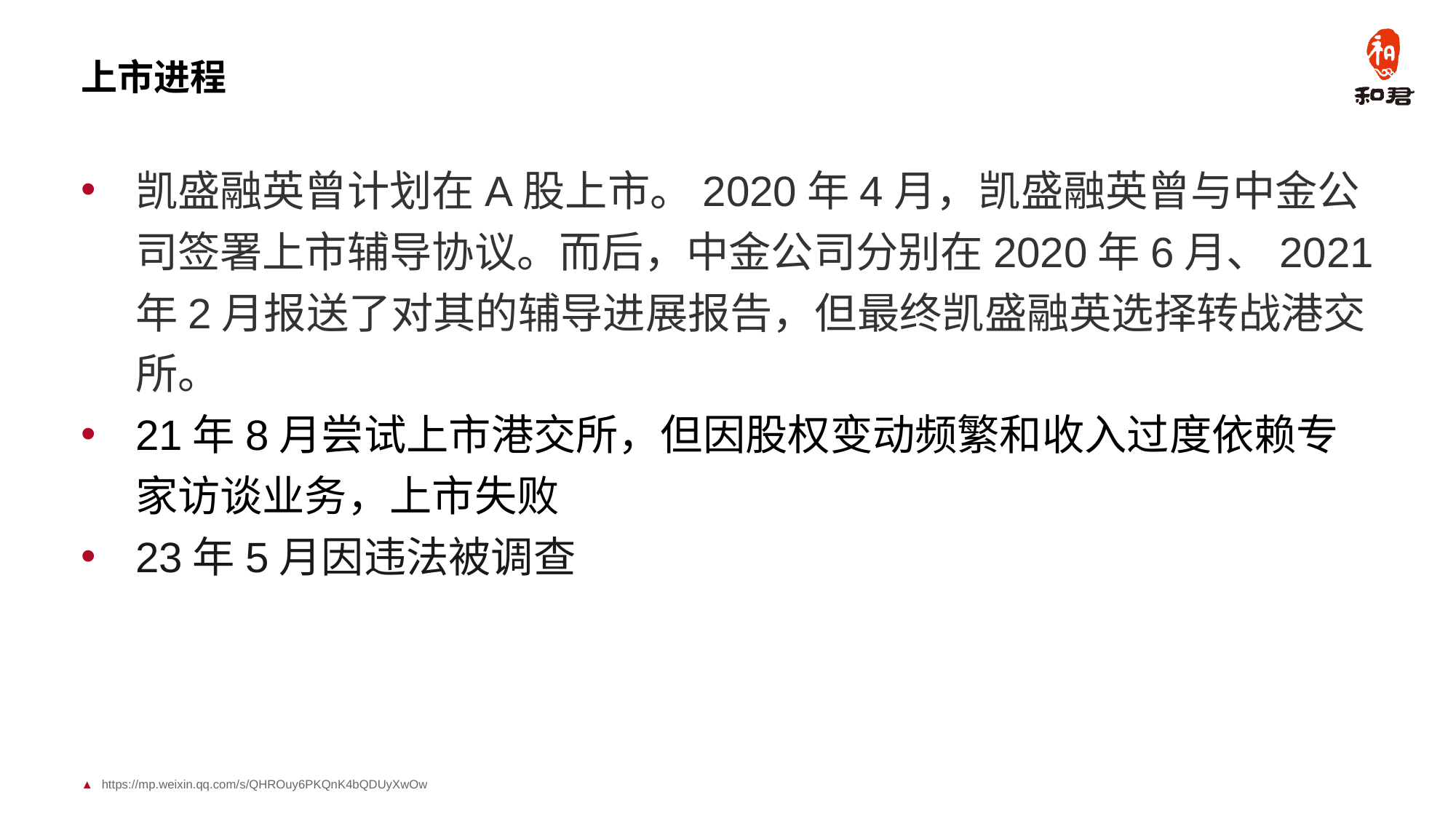

# 上市进程
凯盛融英曾计划在A股上市。2020年4月，凯盛融英曾与中金公司签署上市辅导协议。而后，中金公司分别在2020年6月、2021年2月报送了对其的辅导进展报告，但最终凯盛融英选择转战港交所。
21年8月尝试上市港交所，但因股权变动频繁和收入过度依赖专家访谈业务，上市失败
23年5月因违法被调查

https://mp.weixin.qq.com/s/QHROuy6PKQnK4bQDUyXwOw